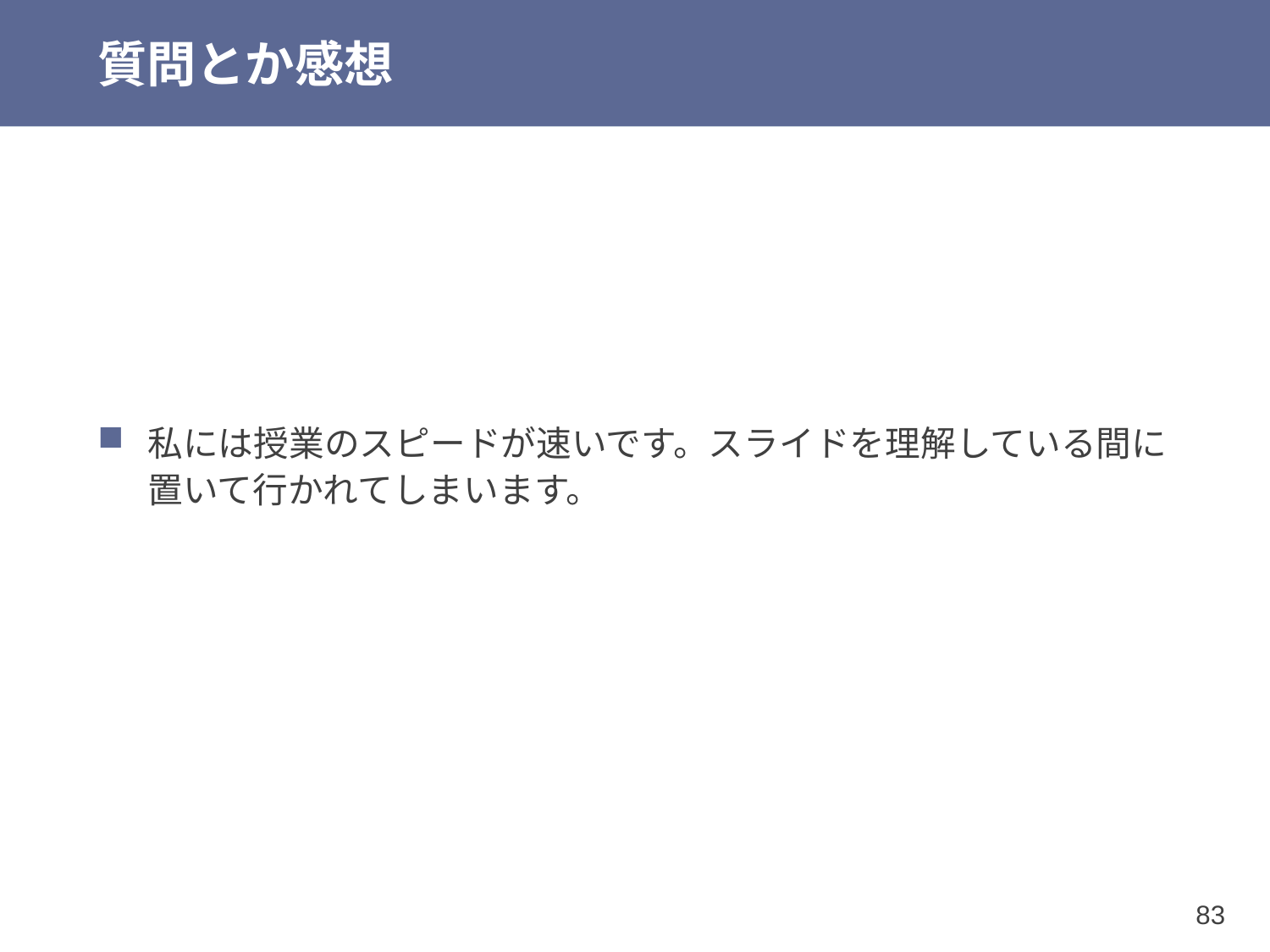

# 質問とか感想
私には授業のスピードが速いです。スライドを理解している間に置いて行かれてしまいます。